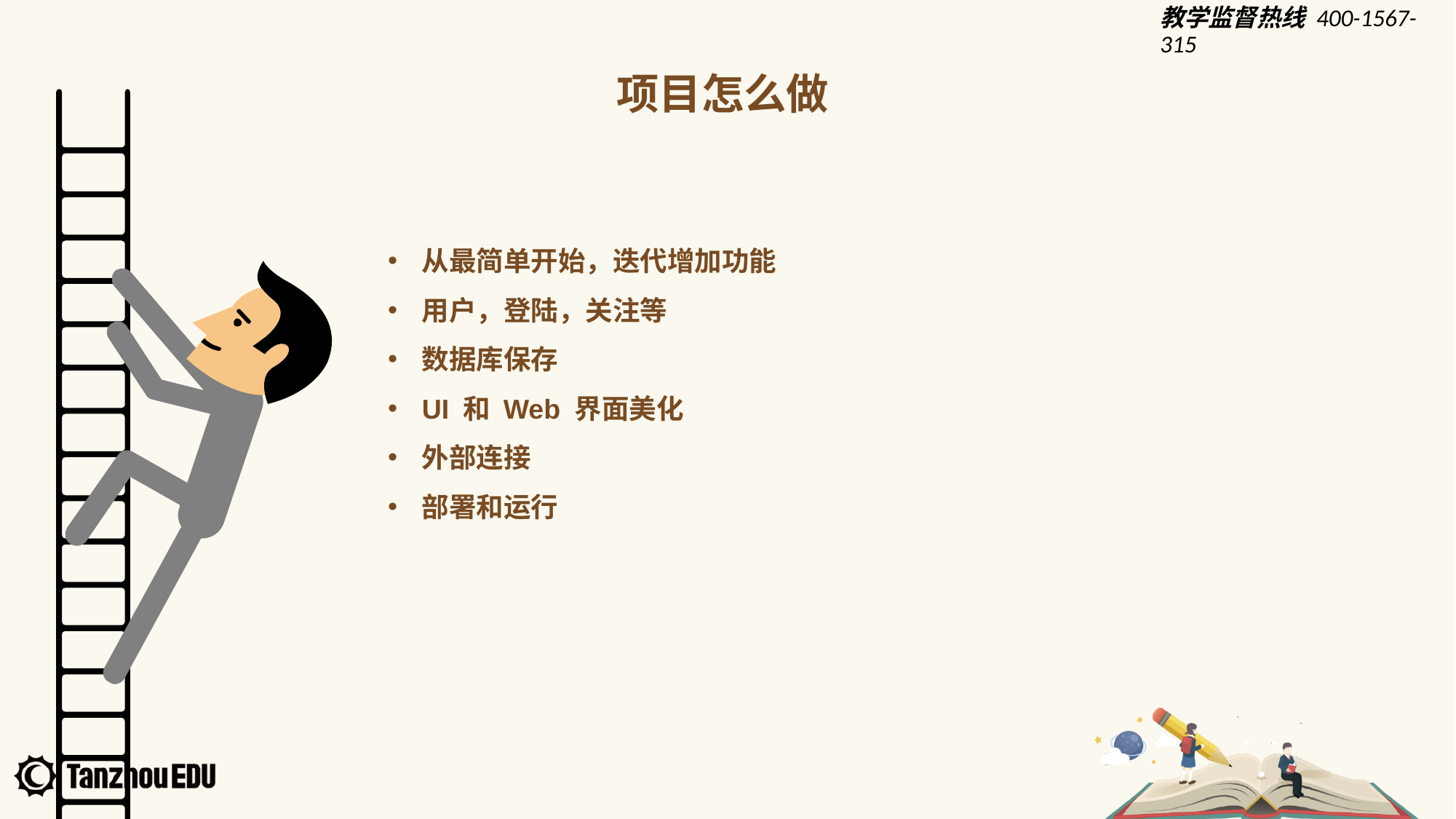

项目怎么做

从最简单开始，迭代增加功能
用户，登陆，关注等
数据库保存
UI 和 Web 界面美化
外部连接
部署和运行